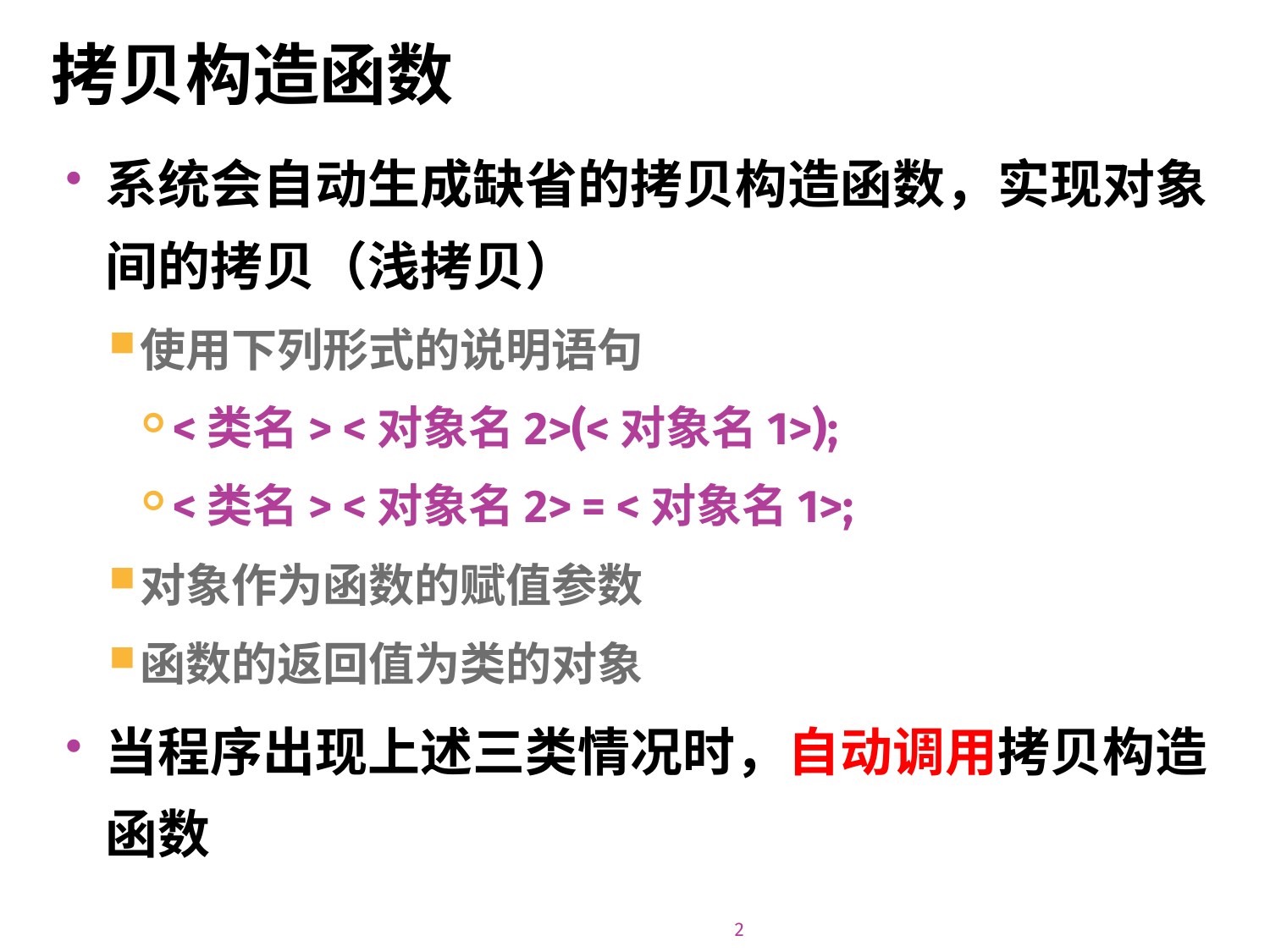

# 拷贝构造函数
系统会自动生成缺省的拷贝构造函数，实现对象间的拷贝（浅拷贝）
使用下列形式的说明语句
<类名> <对象名2>(<对象名1>);
<类名> <对象名2> = <对象名1>;
对象作为函数的赋值参数
函数的返回值为类的对象
当程序出现上述三类情况时，自动调用拷贝构造函数

2